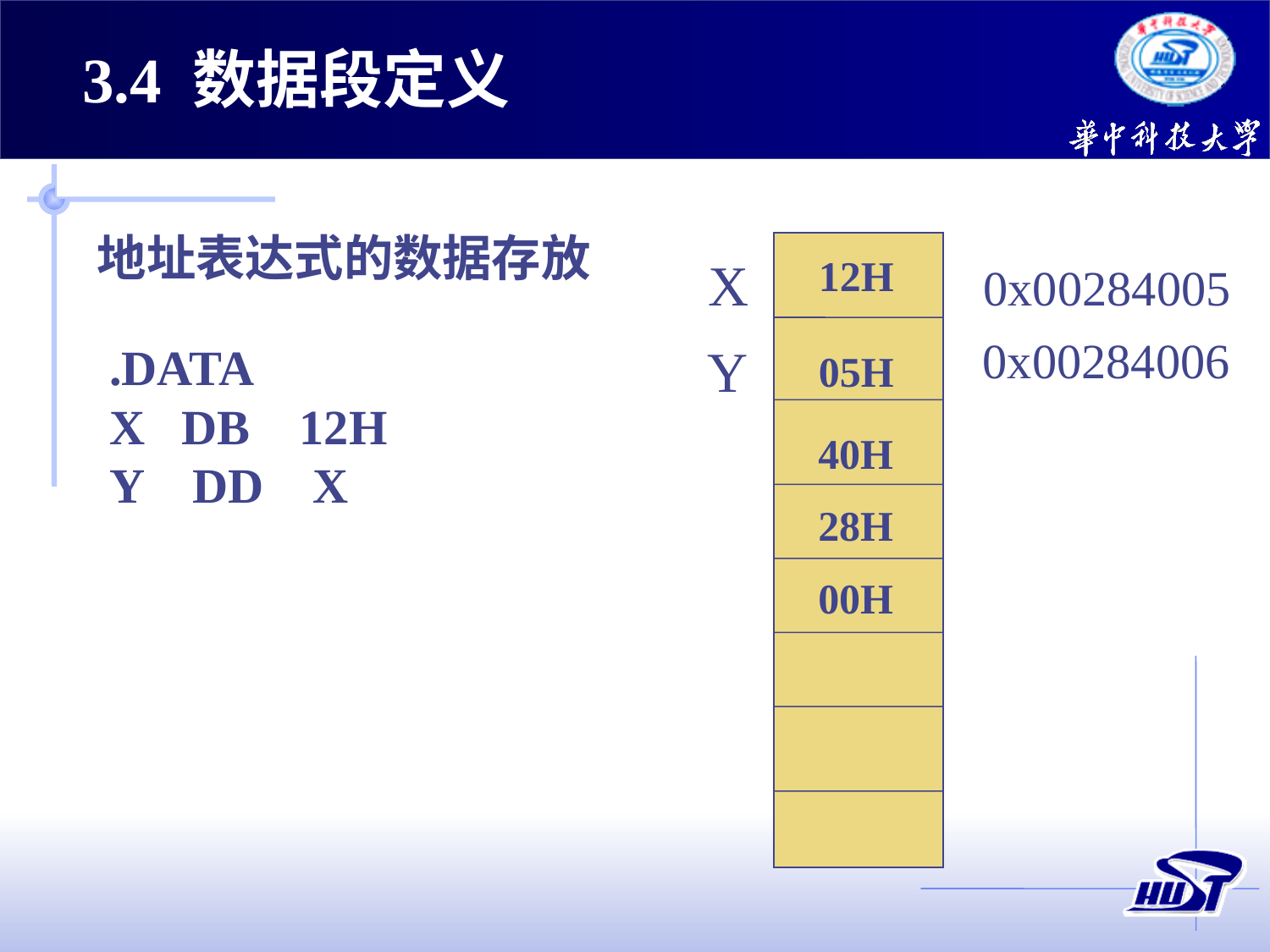

3.4 数据段定义
地址表达式的数据存放

X
12H
0x00284005
0x00284006
.DATA
X   DB    12H
Y    DD    X

Y
05H
40H
28H
00H